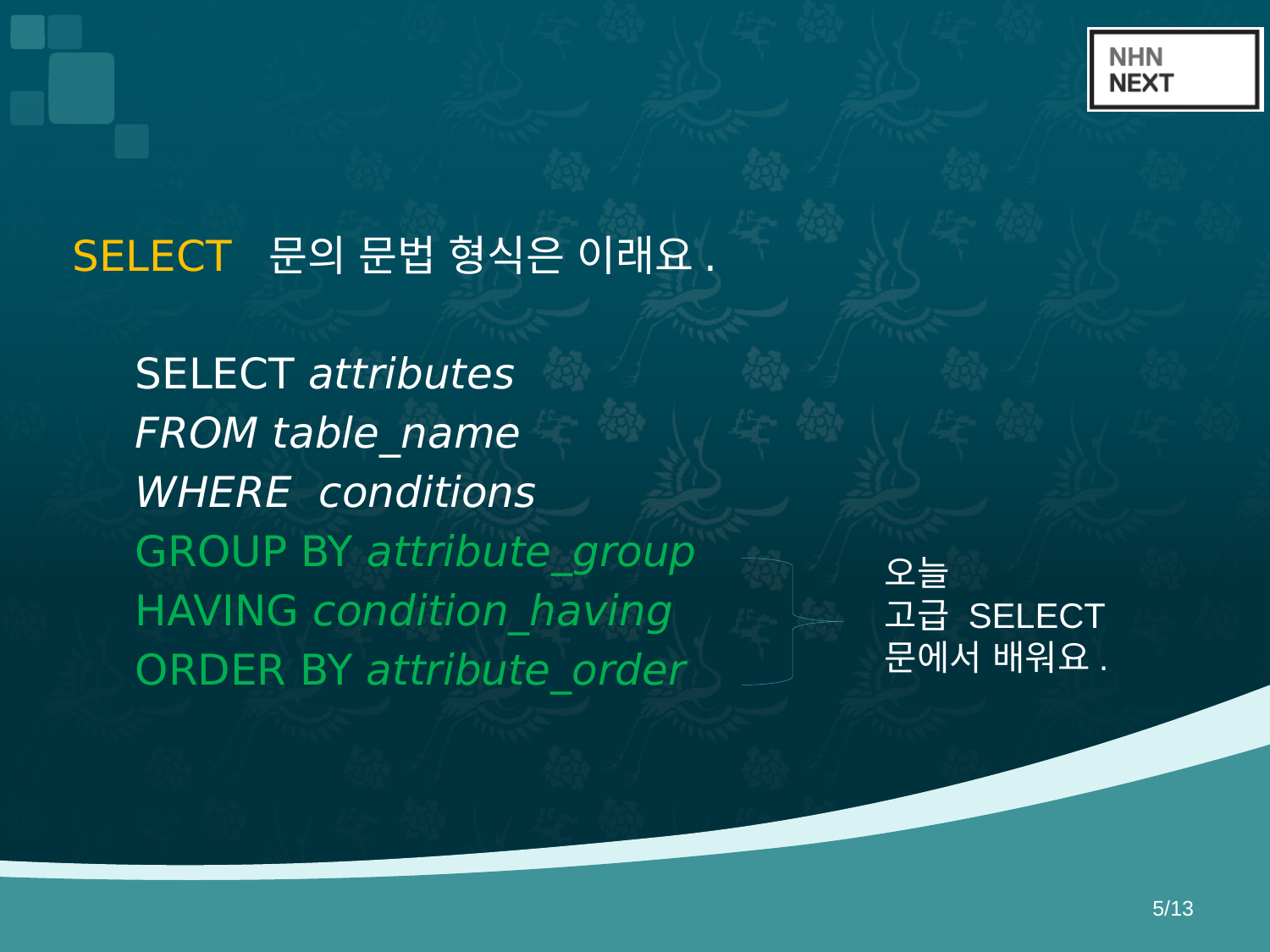

#
SELECT  문의 문법 형식은 이래요.

SELECT attributes
FROM table_name
WHERE  conditions
GROUP BY attribute_group
HAVING condition_having
ORDER BY attribute_order

오늘
고급 SELECT 문에서 배워요.

5/13